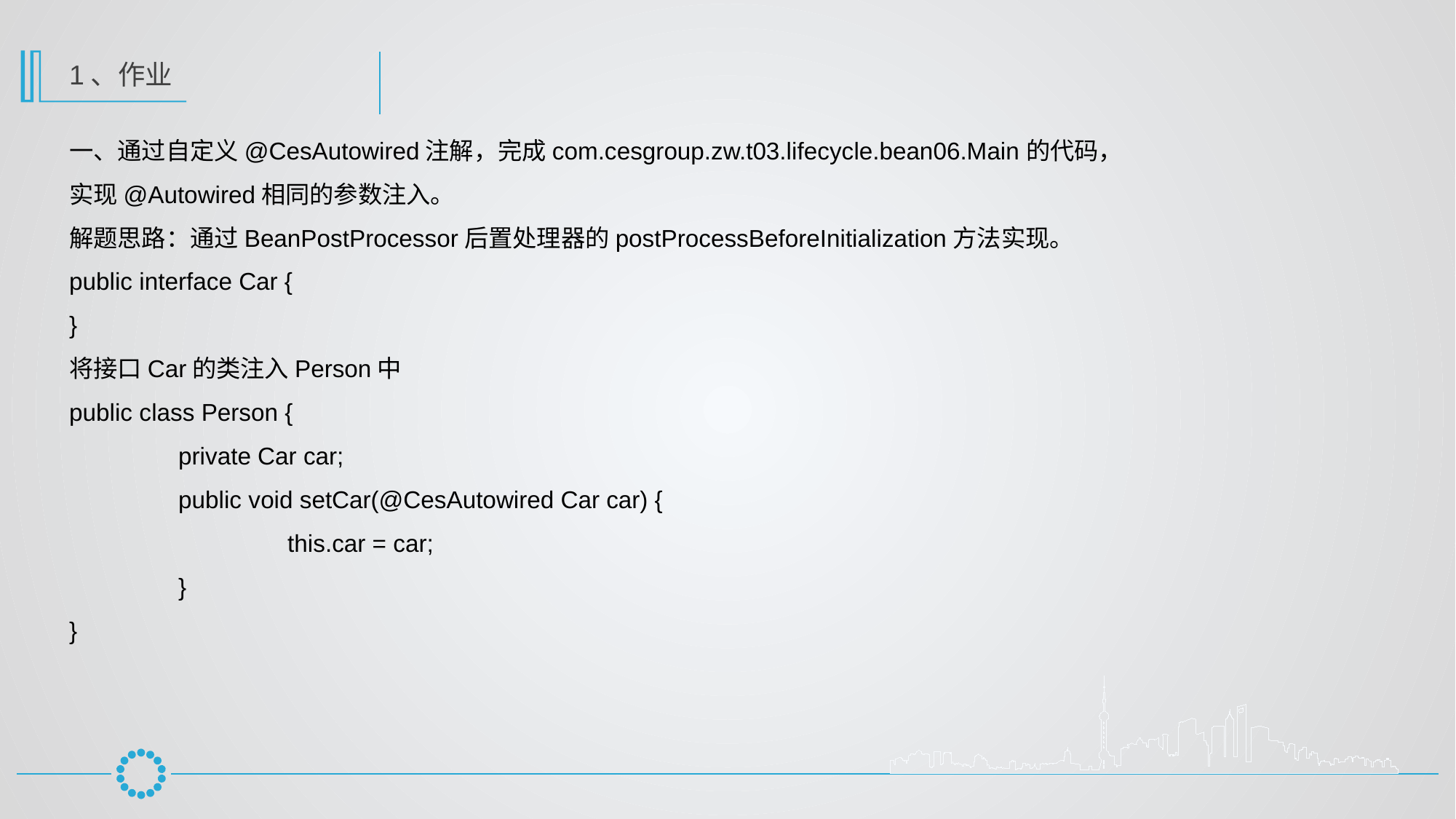

1、作业
一、通过自定义@CesAutowired注解，完成com.cesgroup.zw.t03.lifecycle.bean06.Main的代码，
实现@Autowired相同的参数注入。
解题思路：通过BeanPostProcessor后置处理器的postProcessBeforeInitialization方法实现。
public interface Car {
}
将接口Car的类注入Person中
public class Person {
	private Car car;
	public void setCar(@CesAutowired Car car) {
		this.car = car;
	}
}

17